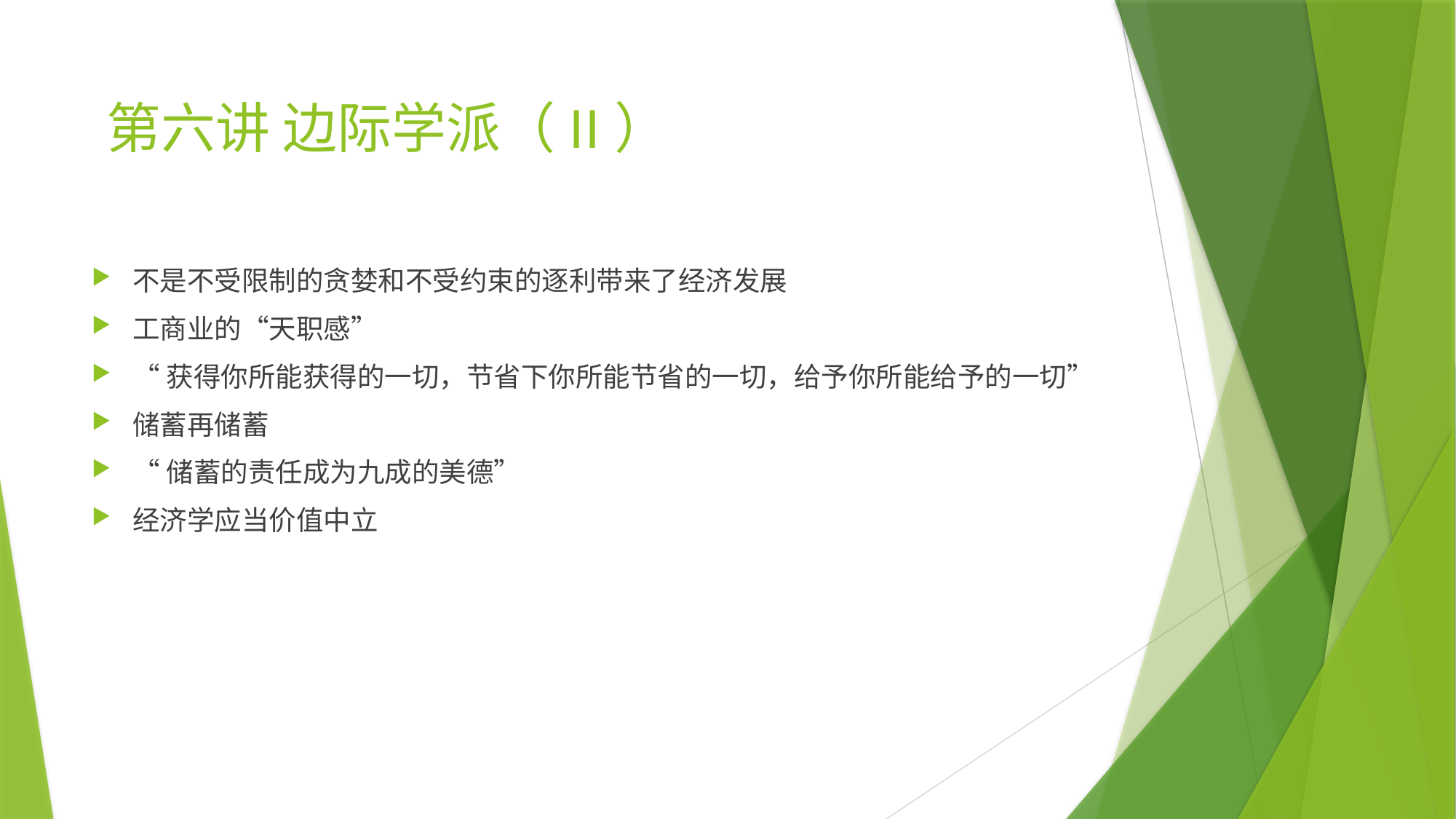

第六讲 边际学派（II）
不是不受限制的贪婪和不受约束的逐利带来了经济发展
工商业的“天职感”
“获得你所能获得的一切，节省下你所能节省的一切，给予你所能给予的一切”
储蓄再储蓄
“储蓄的责任成为九成的美德”
经济学应当价值中立